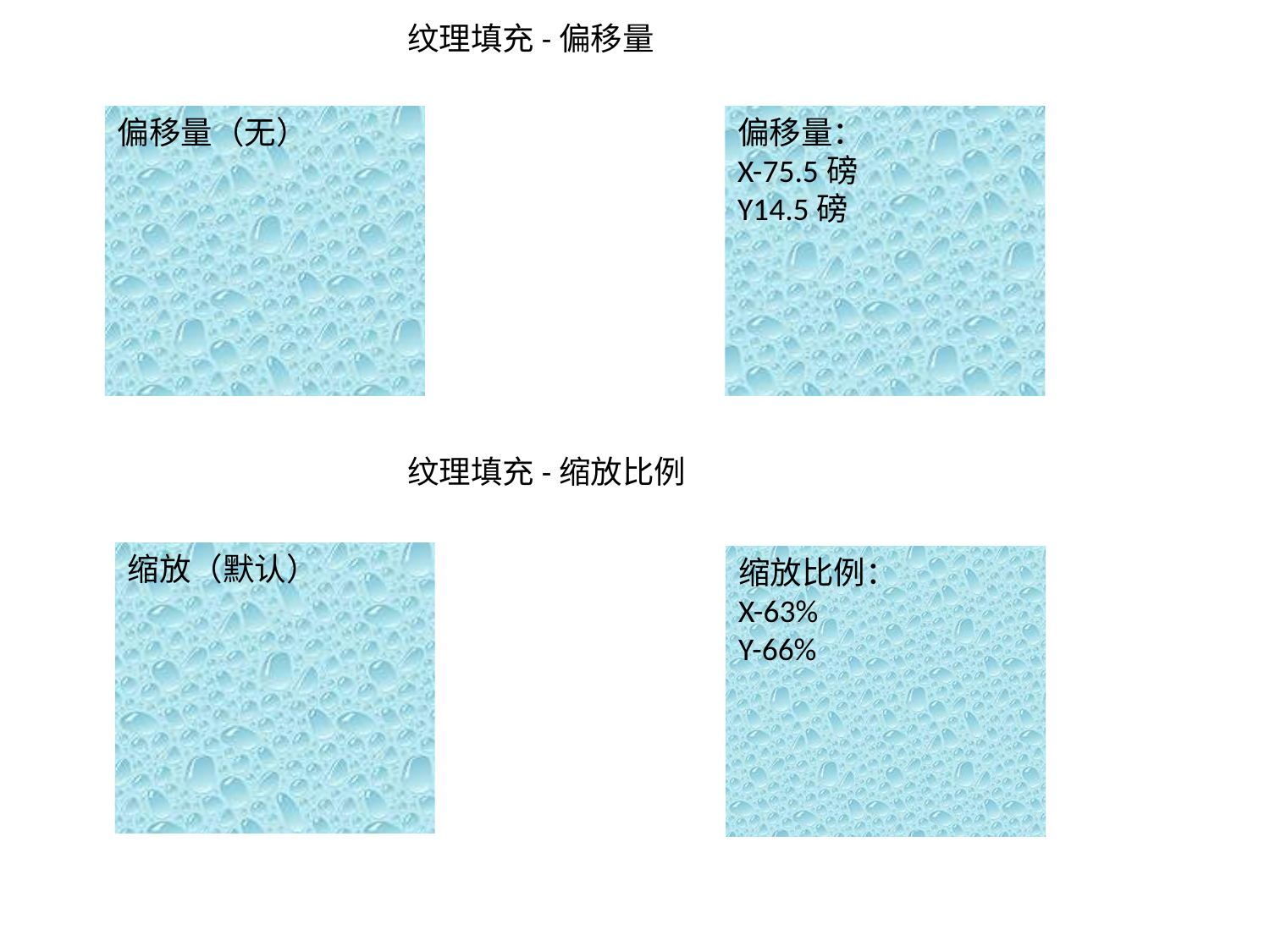

纹理填充-偏移量
偏移量（无）
偏移量：
X-75.5磅
Y14.5磅
纹理填充-缩放比例
缩放（默认）
缩放比例：
X-63%
Y-66%